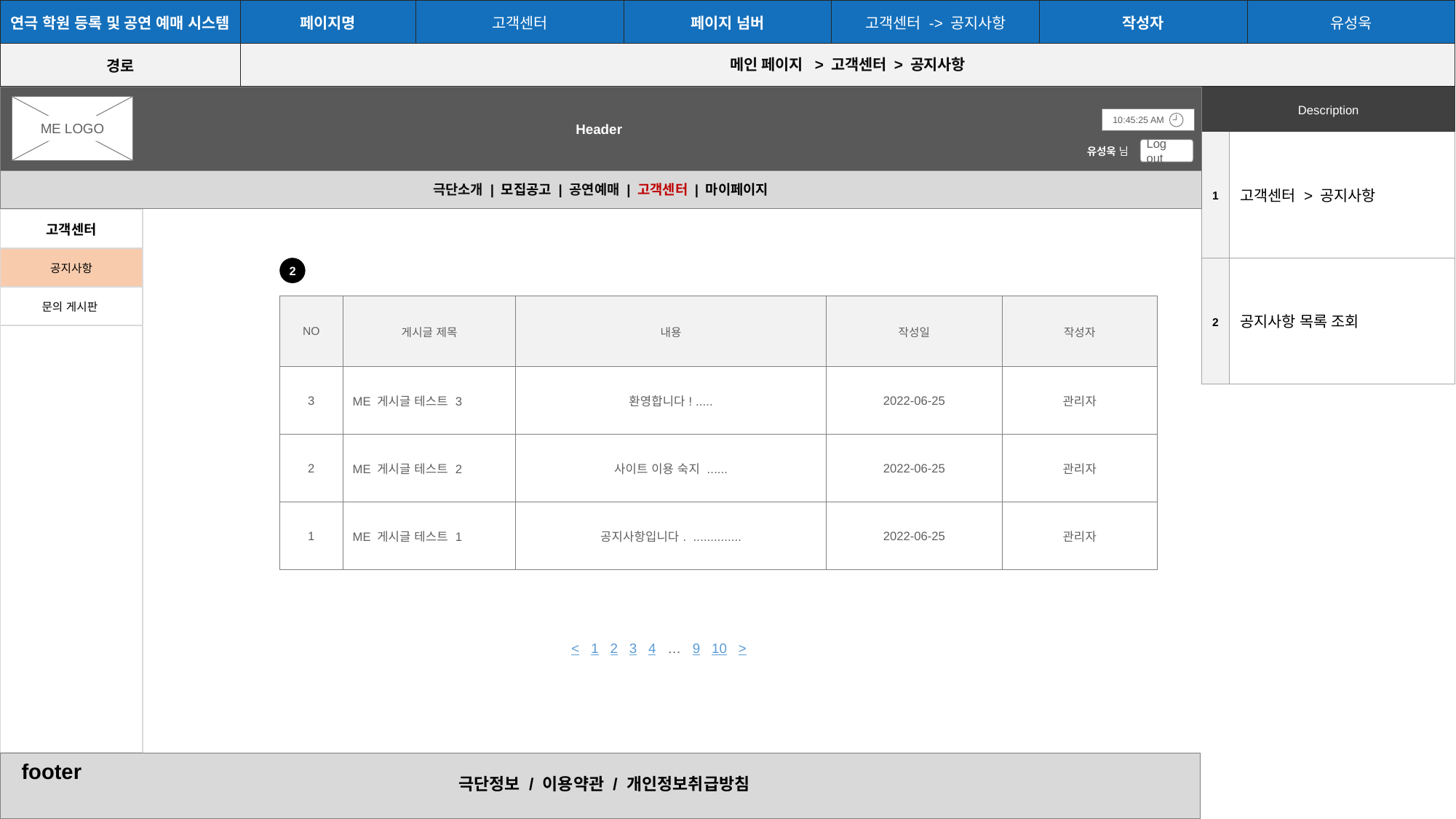

| 연극 학원 등록 및 공연 예매 시스템 | 페이지명 | 고객센터 | 페이지 넘버 | 고객센터 -> 공지사항 | 작성자 | 유성욱 |
| --- | --- | --- | --- | --- | --- | --- |
| 경로 | 메인 페이지 > 고객센터 > 공지사항 |  |  |  |  |  |
Header
| Description |
| --- |

ME LOGO
10:45:25 AM

| 1 | 고객센터 > 공지사항 |
| --- | --- |
| 2 | 공지사항 목록 조회 |
유성욱 님
Log out
극단소개 | 모집공고 | 공연예매 | 고객센터 | 마이페이지
| 고객센터 |
| --- |
| 공지사항 |
| 문의 게시판 |
|  |
2
| NO | 게시글 제목 | 내용 | 작성일 | 작성자 |
| --- | --- | --- | --- | --- |
| 3 | ME 게시글 테스트 3 | 환영합니다! ..... | 2022-06-25 | 관리자 |
| 2 | ME 게시글 테스트 2 | 사이트 이용 숙지 ...... | 2022-06-25 | 관리자 |
| 1 | ME 게시글 테스트 1 | 공지사항입니다. .............. | 2022-06-25 | 관리자 |
1
<   1   2   3   4   …   9   10   >

footer
극단정보 / 이용약관 / 개인정보취급방침